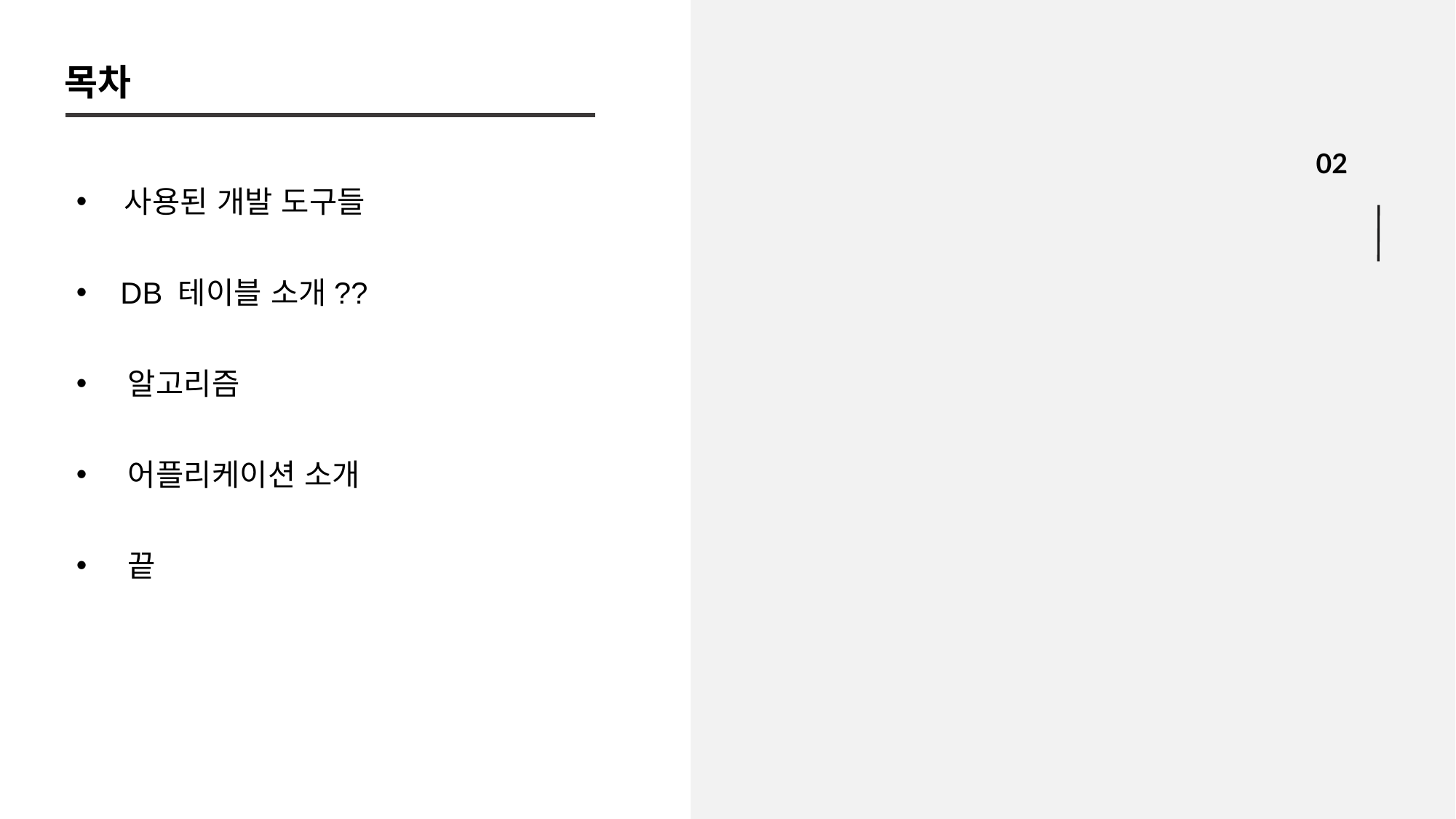

목차

  사용된 개발 도구들

  DB 테이블 소개??

  알고리즘

  어플리케이션 소개

  끝